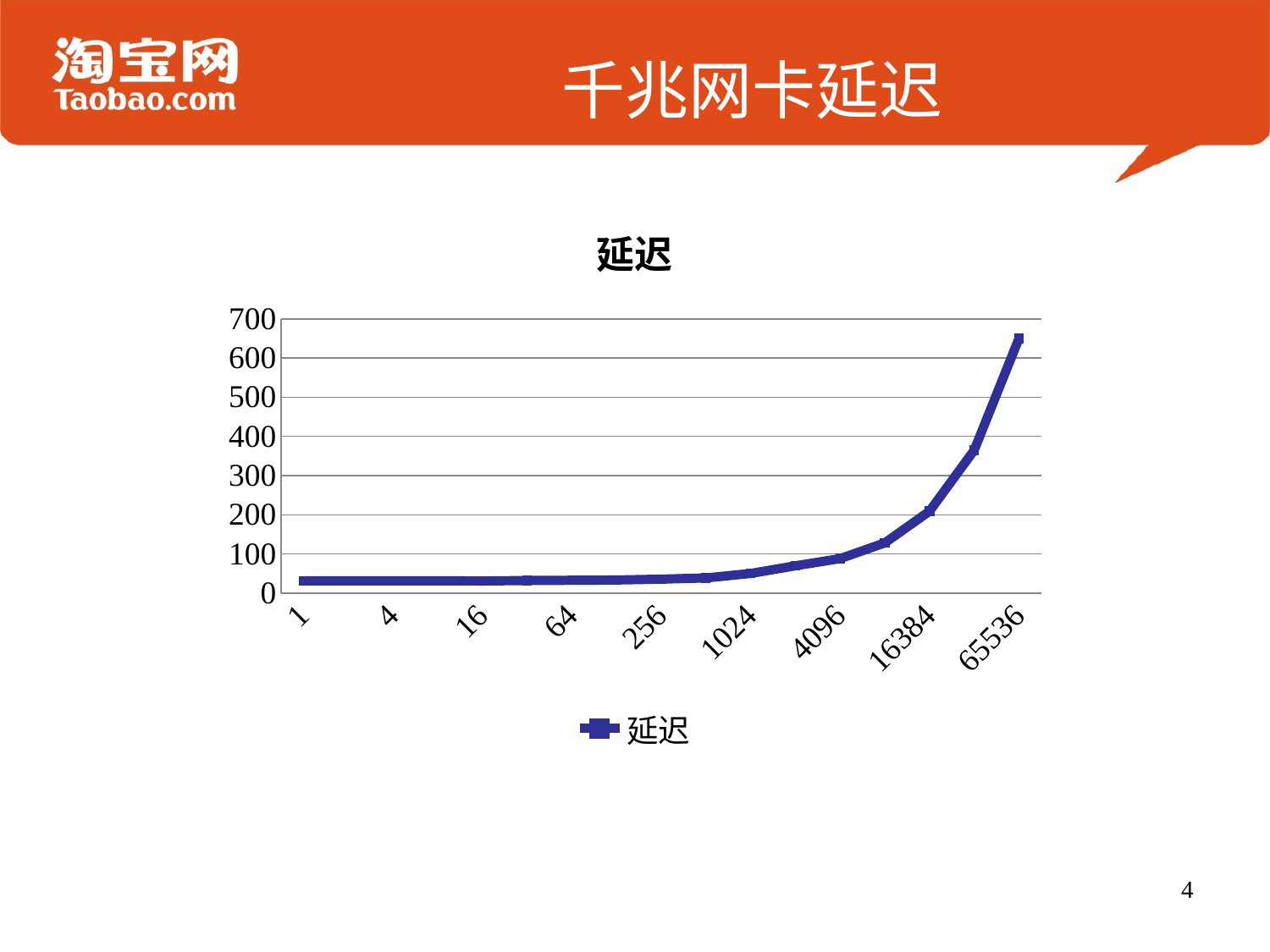

# 千兆网卡延迟

### Chart:

| Category | 延迟 |
|---|---|
| 1.0 | 31.0 |
| 2.0 | 31.1 |
| 4.0 | 31.1 |
| 8.0 | 31.4 |
| 16.0 | 30.8 |
| 32.0 | 32.1 |
| 64.0 | 32.6 |
| 128.0 | 33.3 |
| 256.0 | 35.5 |
| 512.0 | 38.6 |
| 1024.0 | 50.1 |
| 2048.0 | 69.6 |
| 4096.0 | 88.0 |
| 8192.0 | 128.0 |
| 16384.0 | 209.0 |
| 32768.0 | 365.0 |
| 65536.0 | 650.0 |
4